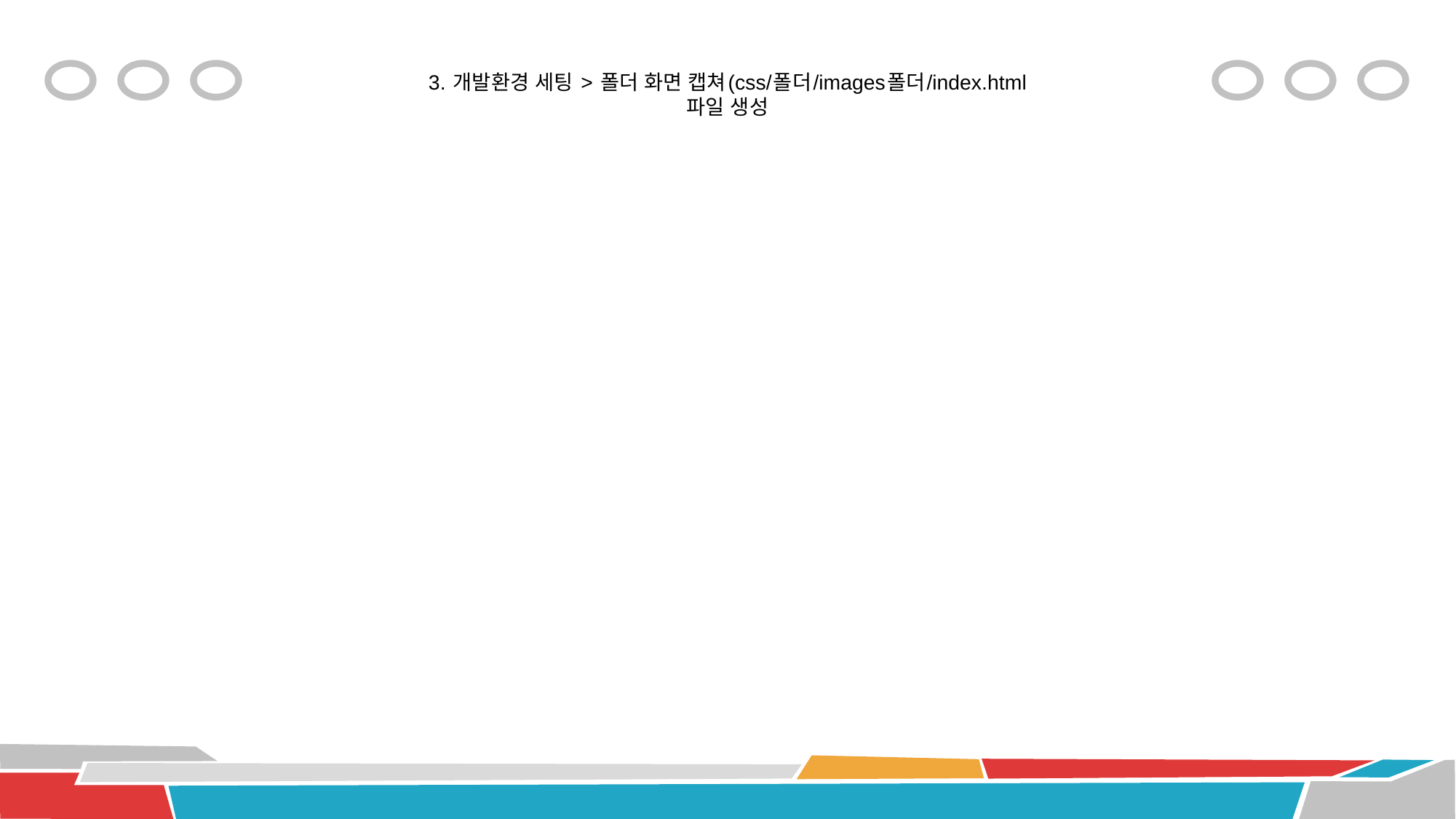

# 3. 개발환경 세팅 > 폴더 화면 캡쳐(css/폴더/images폴더/index.html 파일 생성